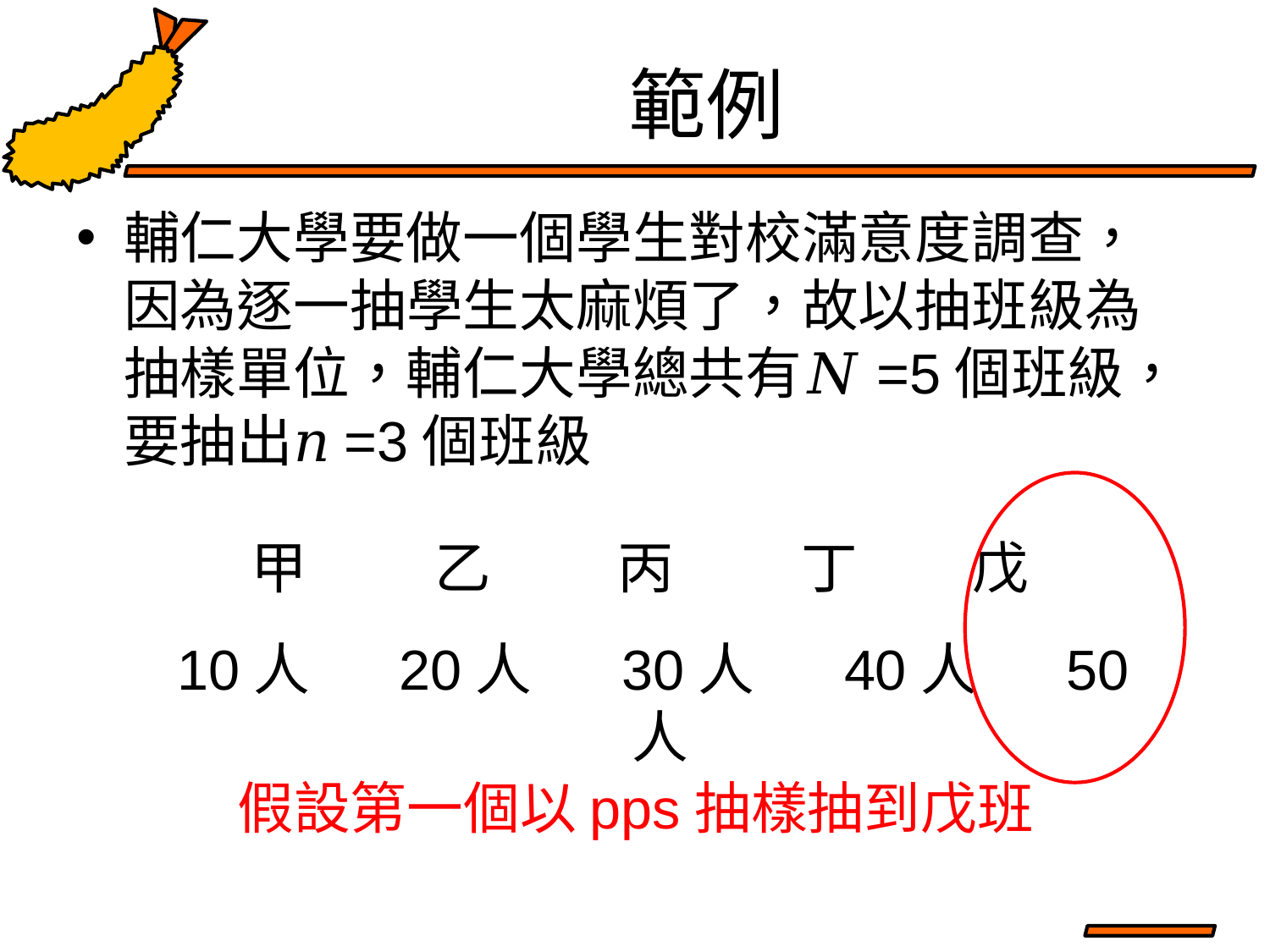

# 範例
輔仁大學要做一個學生對校滿意度調查，因為逐一抽學生太麻煩了，故以抽班級為抽樣單位，輔仁大學總共有𝑁=5個班級，要抽出𝑛=3個班級

甲          乙          丙          丁         戊
10人      20人      30人      40人      50人
假設第一個以pps抽樣抽到戊班